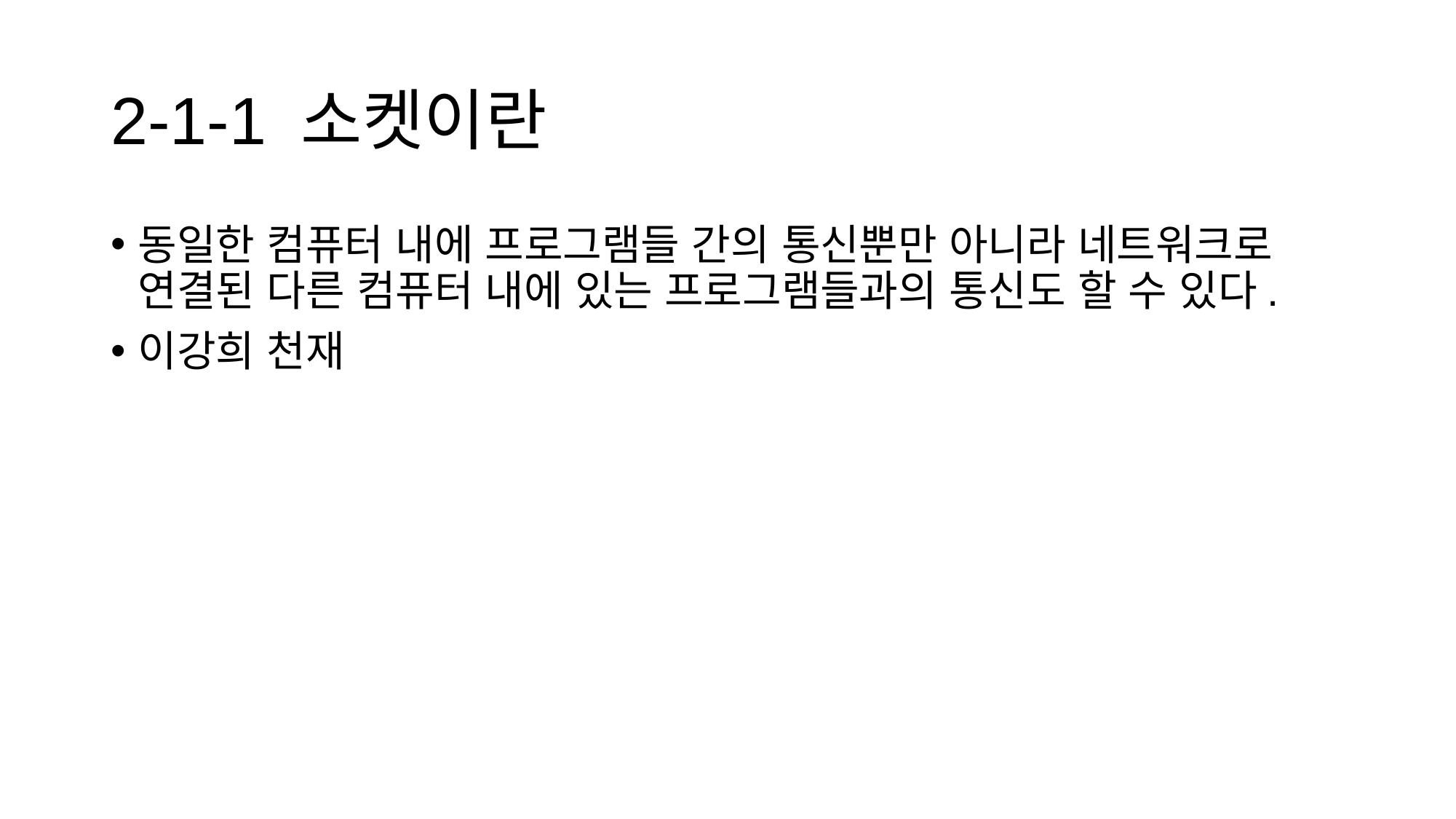

# 2-1-1 소켓이란
동일한 컴퓨터 내에 프로그램들 간의 통신뿐만 아니라 네트워크로 연결된 다른 컴퓨터 내에 있는 프로그램들과의 통신도 할 수 있다.
이강희 천재